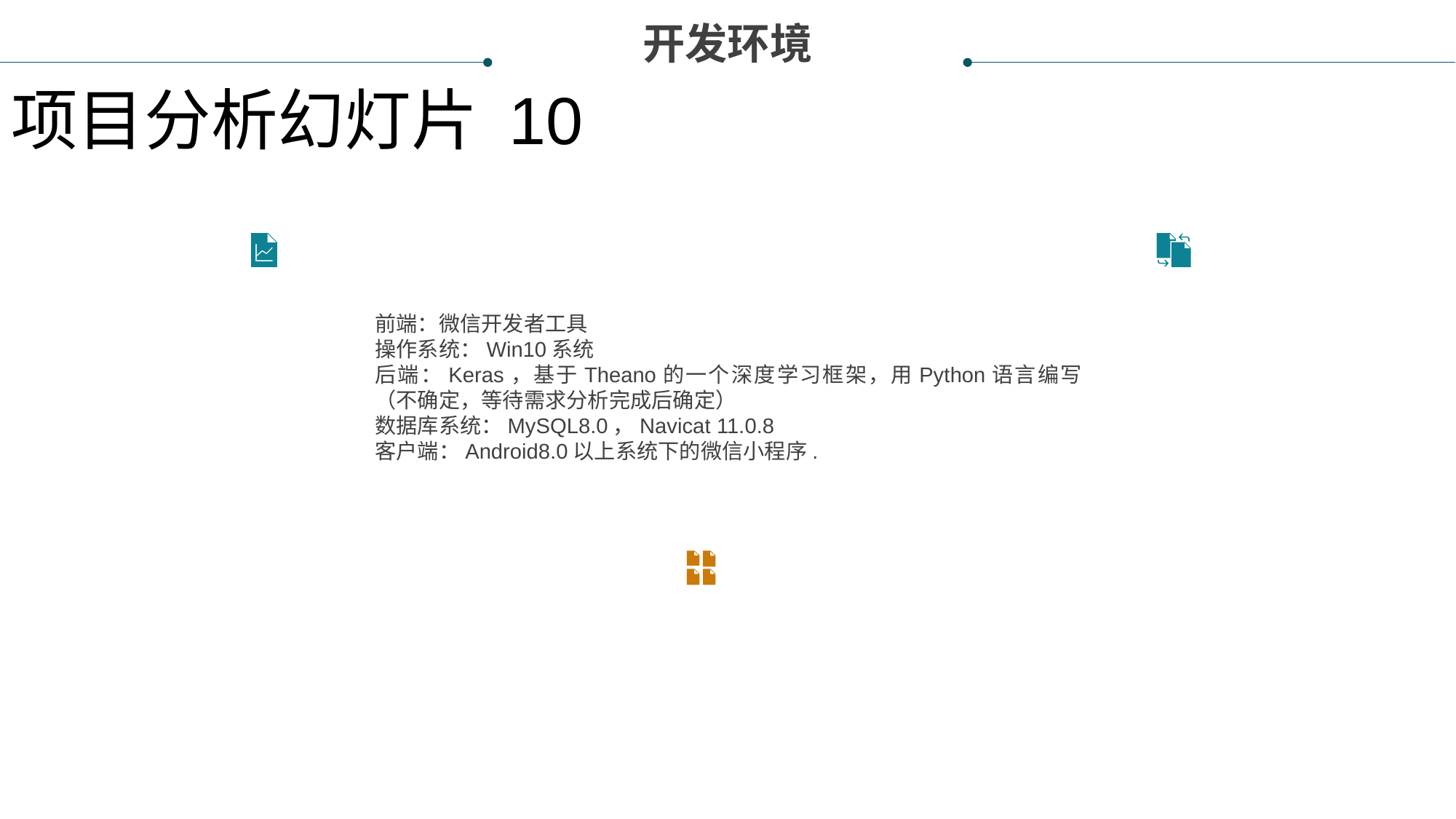

开发环境
项目分析幻灯片 10

前端：微信开发者工具
操作系统：Win10系统
后端：Keras，基于Theano的一个深度学习框架，用Python语言编写（不确定，等待需求分析完成后确定）
数据库系统：MySQL8.0，Navicat 11.0.8
客户端：Android8.0以上系统下的微信小程序.